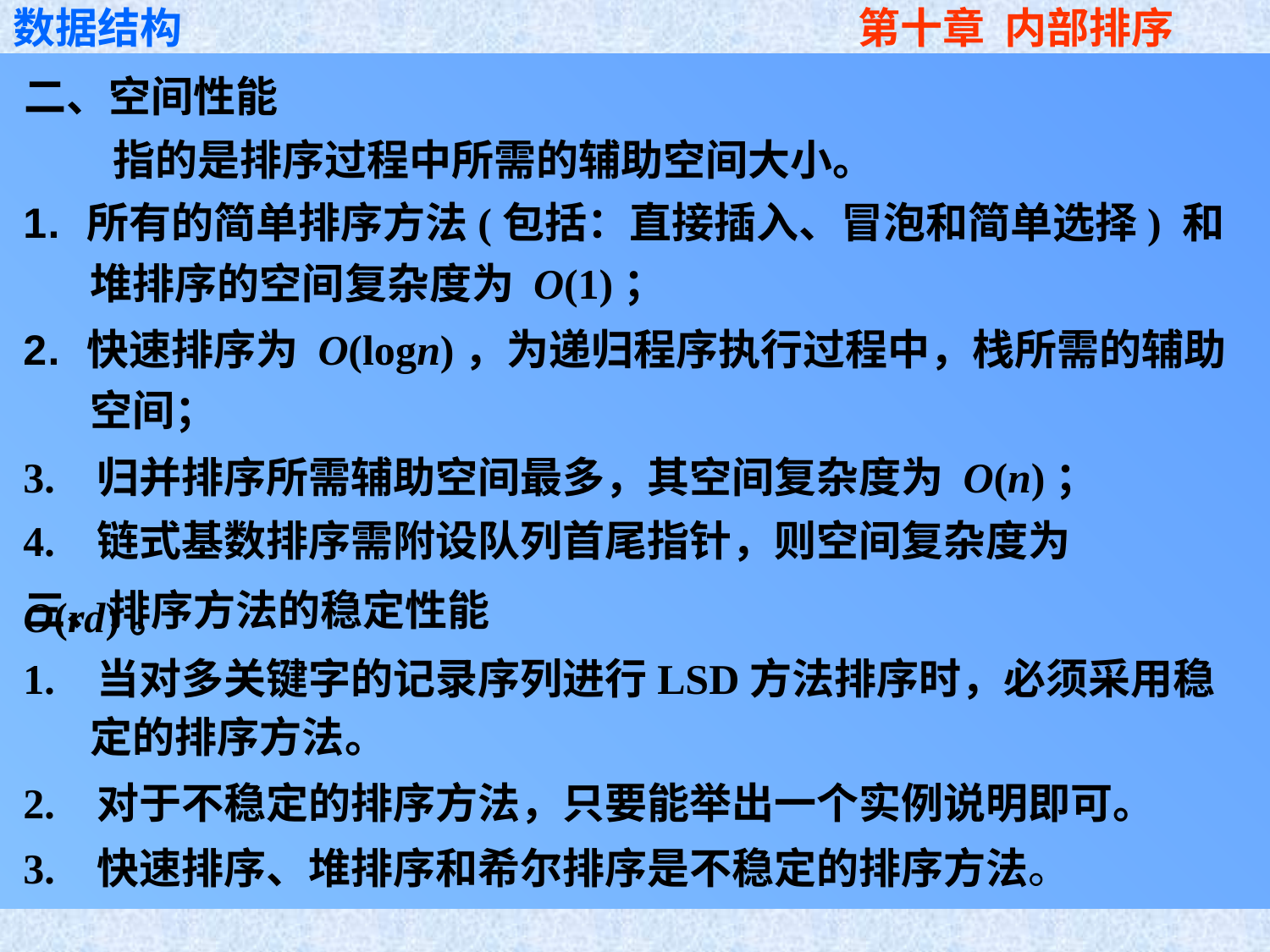

二、空间性能
        指的是排序过程中所需的辅助空间大小。
所有的简单排序方法(包括：直接插入、冒泡和简单选择) 和
      堆排序的空间复杂度为 O(1)；
快速排序为 O(logn)，为递归程序执行过程中，栈所需的辅助
      空间；
3.   归并排序所需辅助空间最多，其空间复杂度为 O(n)；
4.   链式基数排序需附设队列首尾指针，则空间复杂度为 O(rd)。
三、排序方法的稳定性能
1.   当对多关键字的记录序列进行LSD方法排序时，必须采用稳
      定的排序方法。
2.   对于不稳定的排序方法，只要能举出一个实例说明即可。
3.   快速排序、堆排序和希尔排序是不稳定的排序方法。